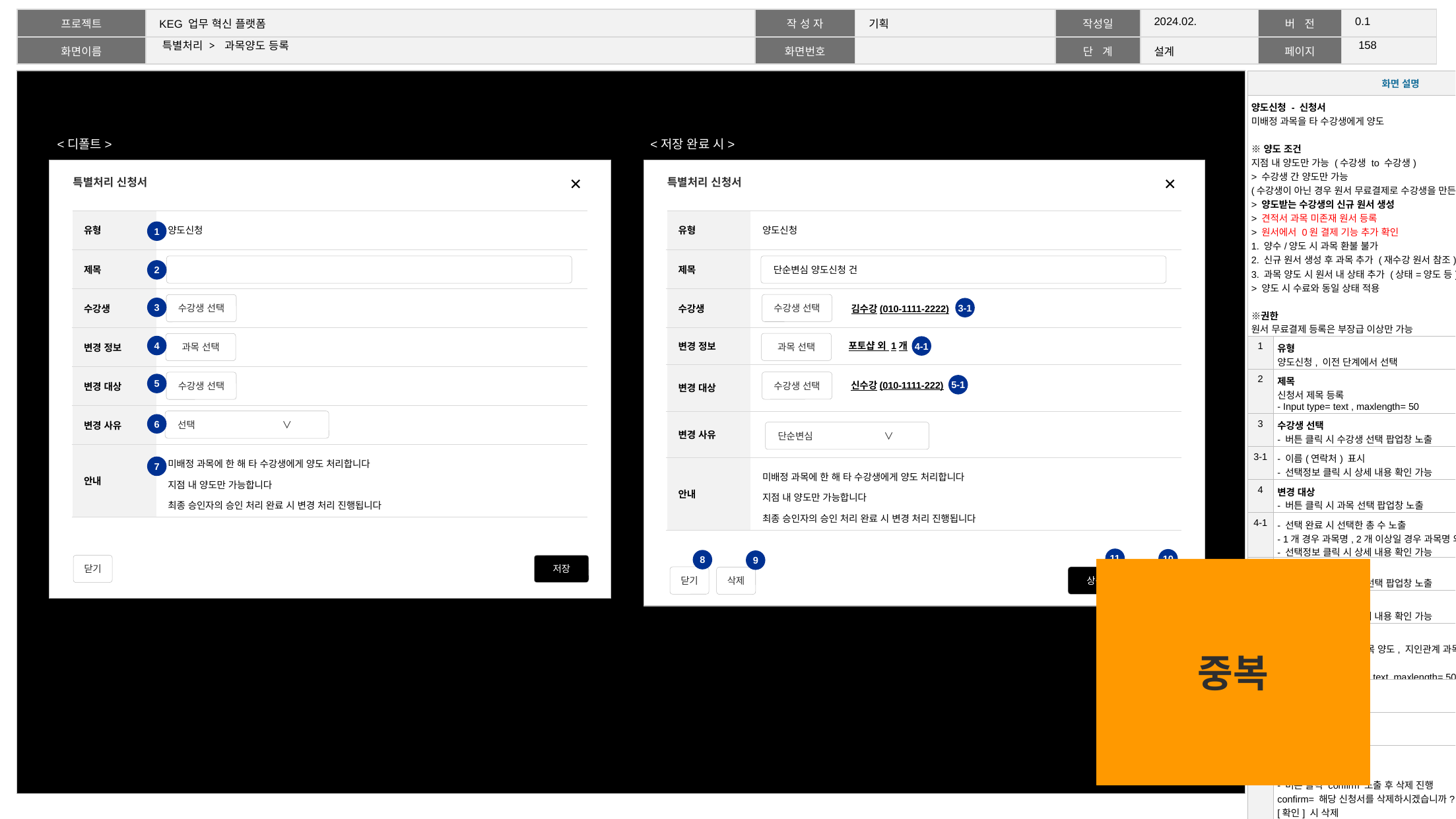

158

# 특별처리 > 과목양도 등록
| 화면 설명 |  |
| --- | --- |
| 양도신청 - 신청서 미배정 과목을 타 수강생에게 양도 ※양도 조건 지점 내 양도만 가능 (수강생 to 수강생) > 수강생 간 양도만 가능 (수강생이 아닌 경우 원서 무료결제로 수강생을 만든 후 이동 가능) > 양도받는 수강생의 신규 원서 생성 > 견적서 과목 미존재 원서 등록 > 원서에서 0원 결제 기능 추가 확인 1. 양수/양도 시 과목 환불 불가 2. 신규 원서 생성 후 과목 추가 (재수강 원서 참조) 3. 과목 양도 시 원서 내 상태 추가 (상태=양도 등) > 양도 시 수료와 동일 상태 적용 ※권한 원서 무료결제 등록은 부장급 이상만 가능 ※푸시 메시지 > 멘토, 수강생 |  |
| 1 | 유형 양도신청, 이전 단계에서 선택 |
| 2 | 제목 신청서 제목 등록 - Input type= text , maxlength= 50 |
| 3 | 수강생 선택 - 버튼 클릭 시 수강생 선택 팝업창 노출 |
| 3-1 | - 이름(연락처) 표시 - 선택정보 클릭 시 상세 내용 확인 가능 |
| 4 | 변경 대상 - 버튼 클릭 시 과목 선택 팝업창 노출 |
| 4-1 | - 선택 완료 시 선택한 총 수 노출 - 1개 경우 과목명, 2개 이상일 경우 과목명 외 N명 표시 - 선택정보 클릭 시 상세 내용 확인 가능 |
| 5 | 수강생 선택 - 버튼 클릭 시 수강생 선택 팝업창 노출 |
| 5-1 | - 이름(연락처) 표시 - 선택정보 클릭 시 상세 내용 확인 가능 |
| 6 | 변경 사유 - Select : 친척관계 과목 양도, 지인관계 과목 양도, 3자 과목 양도, 직접입력 직접입력 : Input type= text, maxlength= 50 |
| 7 | 안내 고정문구 |
| 8 | 닫기 버튼 클릭 시 팝업 닫힘 |
| 9 | 삭제 - 상신 전 삭제 가능 - 버튼 클릭 confirm 노출 후 삭제 진행 confirm= 해당 신청서를 삭제하시겠습니까? [확인] 시 삭제 [취소] 시 confirm 종료 |
| 화면 설명 |  |
| --- | --- |
| 10 | 저장 - 상신 전 수정 가능 - 버튼 클릭 시 필수 입력 정보 체크 후 정상 입력 시 confirm 노출 후 저장 진행 confirm= 기안서를 저장 하시겠습니까? > [확인] 시 데이터 유효성 체크 후 정상일 경우 DB 저장 및 alert 노출 후 팝업 종료 (alert= 저장 되었습니다.) > [취소] 시 confirm 종료 ■ 오류 Case Case1. 제목 미입력 시 alert= 제목을 입력해 주세요. Case2. 수강생 미선택 시 Alert= 수강생을 선택해 주세요. Case3. 변경정보 과목선택 미선택 시 Alert= 과목을 선택해 주세요. Case4. 변경대상 수강생 미 선택 시 Alert= 수강생을 선택해 주세요 Case5. 변경 사유 미선택 시 Alert= 변경 사유를 선택해 주세요. Case6. 수강생을 선택하지 않고 변경 대상 [과목 선택] 버튼 클릭 시 Alert= 수강생을 먼저 선택해 주세요. |
| 11 | 상신 - 버튼 클릭 시 confirm 노출 후 저장 진행 팝업 닫힘 confirm= 기안서를 상신 하시겠습니까? > [확인] 시 alert 노출 후 팝업 종료 (alert= 상신 되었습니다.) > [취소] 시 confirm 종료 ※상신 완료 시 수정/삭제 불가 [삭제][상신][저장] 버튼 사라짐, [닫기] 버튼 만 존재 |
<디폴트>
<저장 완료 시>
특별처리 신청서
특별처리 신청서
| 유형 | 양도신청 |
| --- | --- |
| 제목 |  |
| 수강생 |  |
| 변경 정보 |  |
| 변경 대상 |  |
| 변경 사유 |  |
| 안내 | 미배정 과목에 한 해 타 수강생에게 양도 처리합니다 지점 내 양도만 가능합니다 최종 승인자의 승인 처리 완료 시 변경 처리 진행됩니다 |
| 유형 | 양도신청 |
| --- | --- |
| 제목 |  |
| 수강생 |  |
| 변경 정보 |  |
| 변경 대상 |  |
| 변경 사유 |  |
| 안내 | 미배정 과목에 한 해 타 수강생에게 양도 처리합니다 지점 내 양도만 가능합니다 최종 승인자의 승인 처리 완료 시 변경 처리 진행됩니다 |
1

단순변심 양도신청 건
2
수강생 선택
수강생 선택
3
3-1
김수강(010-1111-2222)
과목 선택
과목 선택
포토샵 외 1개
4
4-1
수강생 선택
수강생 선택
5
신수강(010-1111-222)
5-1
선택                                 ∨
6
단순변심                           ∨
7
11
10
8
9
닫기
저장
중복
닫기
상신
저장
삭제